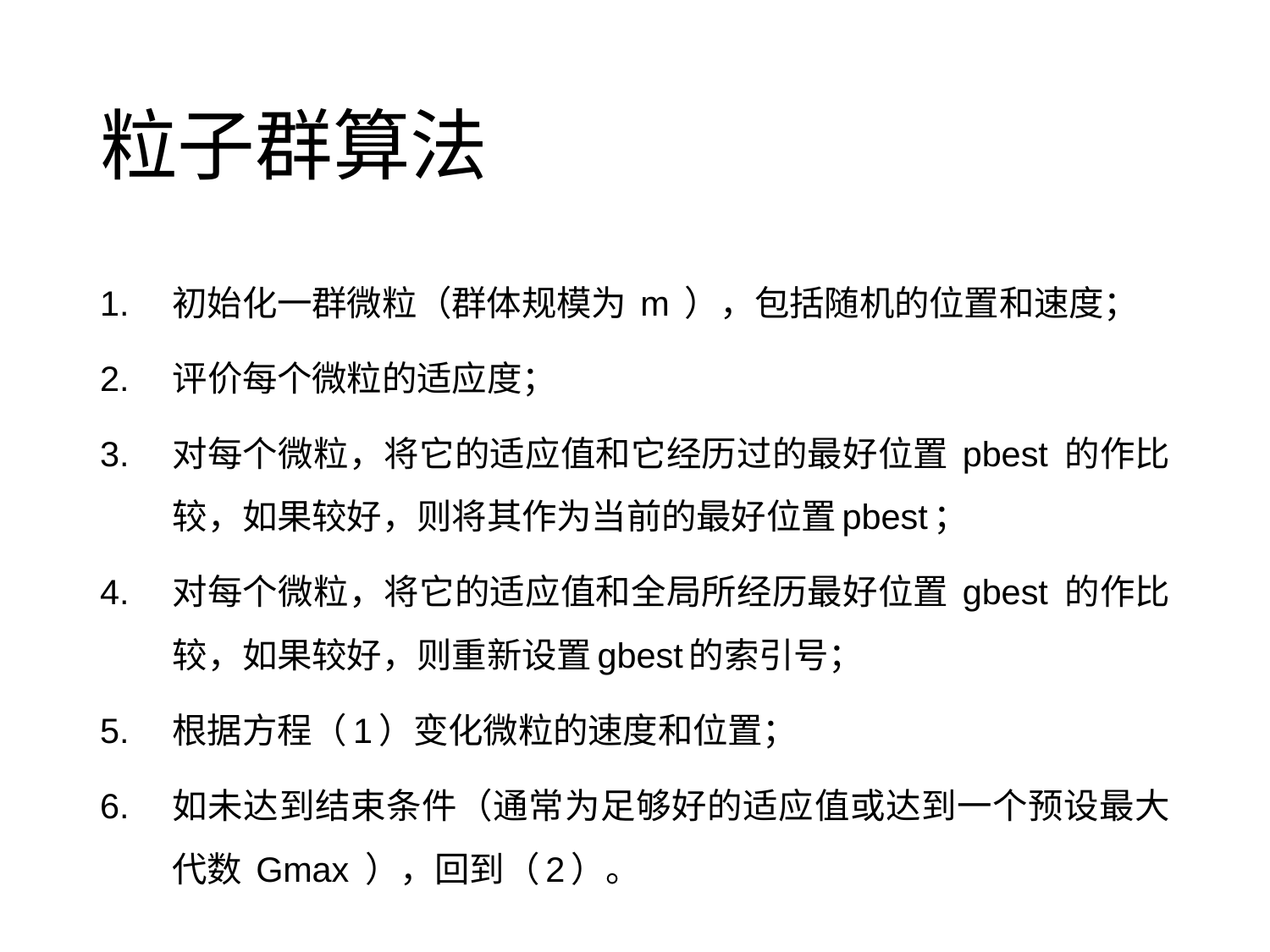

# 粒子群算法
初始化一群微粒（群体规模为 m ），包括随机的位置和速度；
评价每个微粒的适应度；
对每个微粒，将它的适应值和它经历过的最好位置 pbest 的作比较，如果较好，则将其作为当前的最好位置pbest；
对每个微粒，将它的适应值和全局所经历最好位置 gbest 的作比较，如果较好，则重新设置gbest的索引号；
根据方程（1）变化微粒的速度和位置；
如未达到结束条件（通常为足够好的适应值或达到一个预设最大代数 Gmax ），回到（2）。